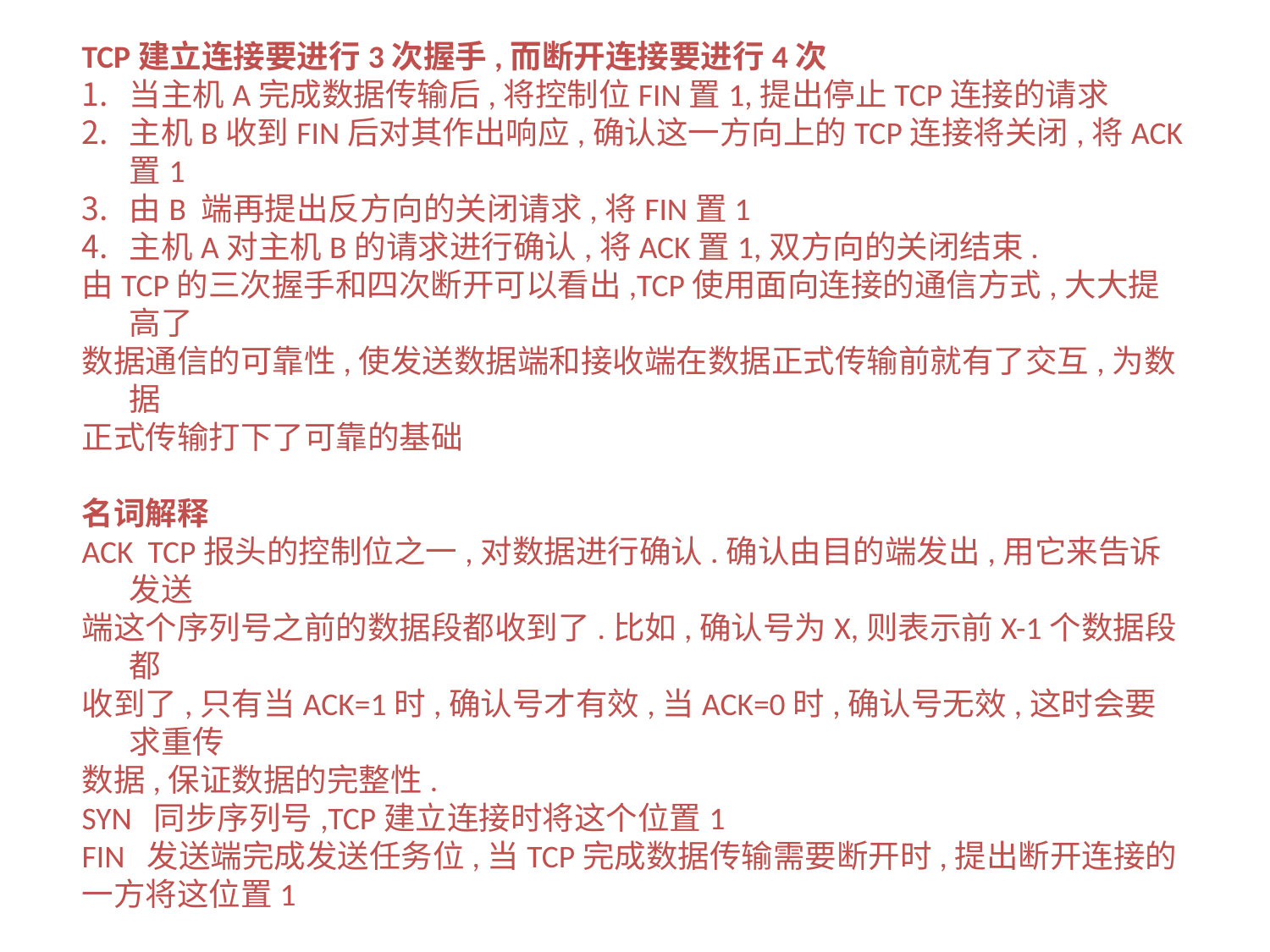

TCP建立连接要进行3次握手,而断开连接要进行4次
当主机A完成数据传输后,将控制位FIN置1,提出停止TCP连接的请求
主机B收到FIN后对其作出响应,确认这一方向上的TCP连接将关闭,将ACK置1
由B 端再提出反方向的关闭请求,将FIN置1
主机A对主机B的请求进行确认,将ACK置1,双方向的关闭结束.
由TCP的三次握手和四次断开可以看出,TCP使用面向连接的通信方式,大大提高了
数据通信的可靠性,使发送数据端和接收端在数据正式传输前就有了交互,为数据
正式传输打下了可靠的基础

名词解释
ACK  TCP报头的控制位之一,对数据进行确认.确认由目的端发出,用它来告诉发送
端这个序列号之前的数据段都收到了.比如,确认号为X,则表示前X-1个数据段都
收到了,只有当ACK=1时,确认号才有效,当ACK=0时,确认号无效,这时会要求重传
数据,保证数据的完整性.
SYN  同步序列号,TCP建立连接时将这个位置1
FIN  发送端完成发送任务位,当TCP完成数据传输需要断开时,提出断开连接的
一方将这位置1